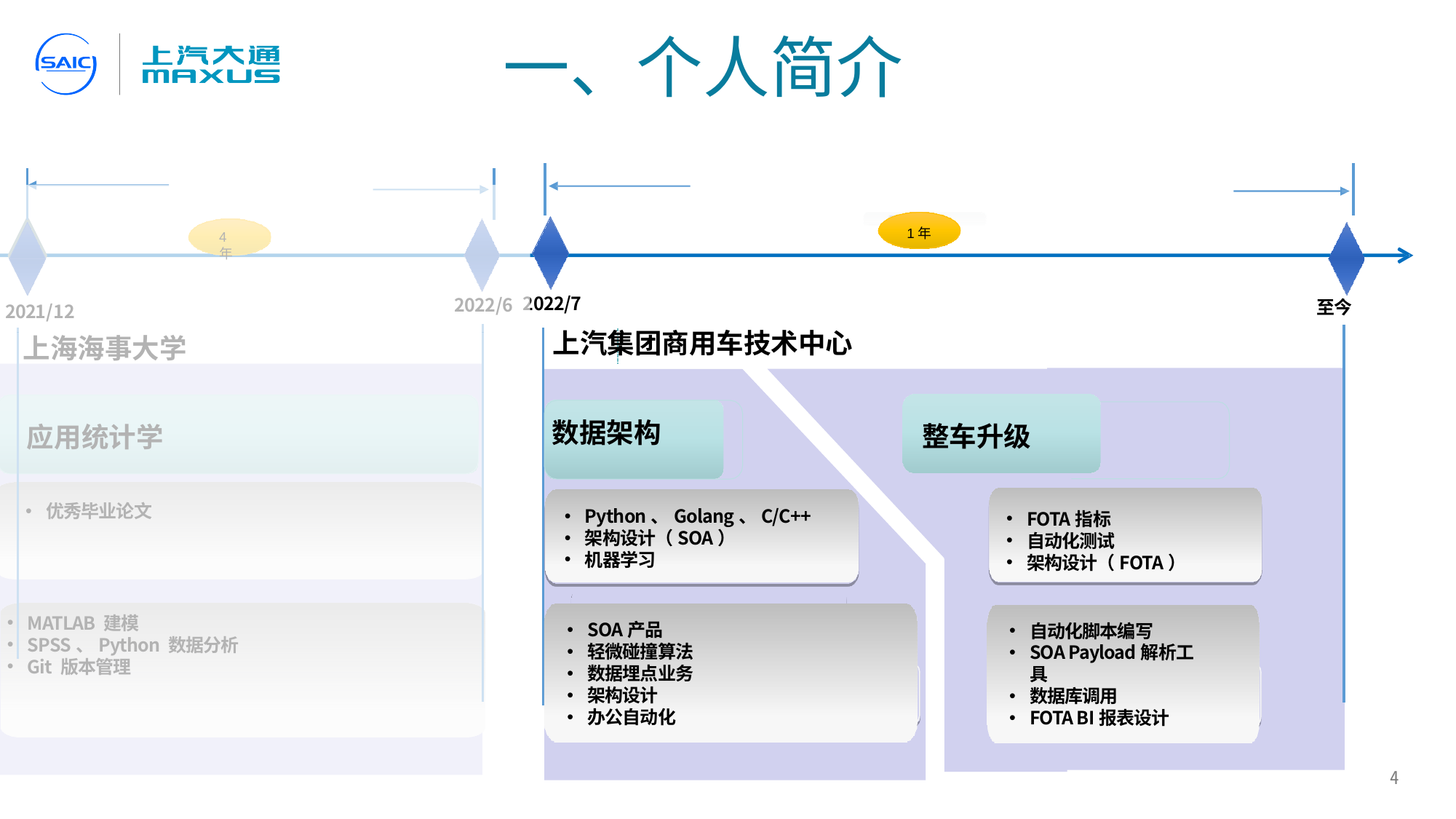

# 一、个人简介

1年
4年

2022/7
2022/6
至今
2021/12
上汽集团商用车技术中心

上海海事大学

数据架构
整车升级
应用统计学
自动驾驶系统设计

优秀毕业论文
及功能安全开发
Python、Golang、C/C++
架构设计（SOA）
机器学习

FOTA指标
自动化测试
架构设计（FOTA）

MATLAB 建模
SPSS、Python 数据分析
Git 版本管理
SOA产品
轻微碰撞算法
数据埋点业务
架构设计
办公自动化
自动化脚本编写
SOA Payload解析工具
数据库调用
FOTA BI报表设计
4